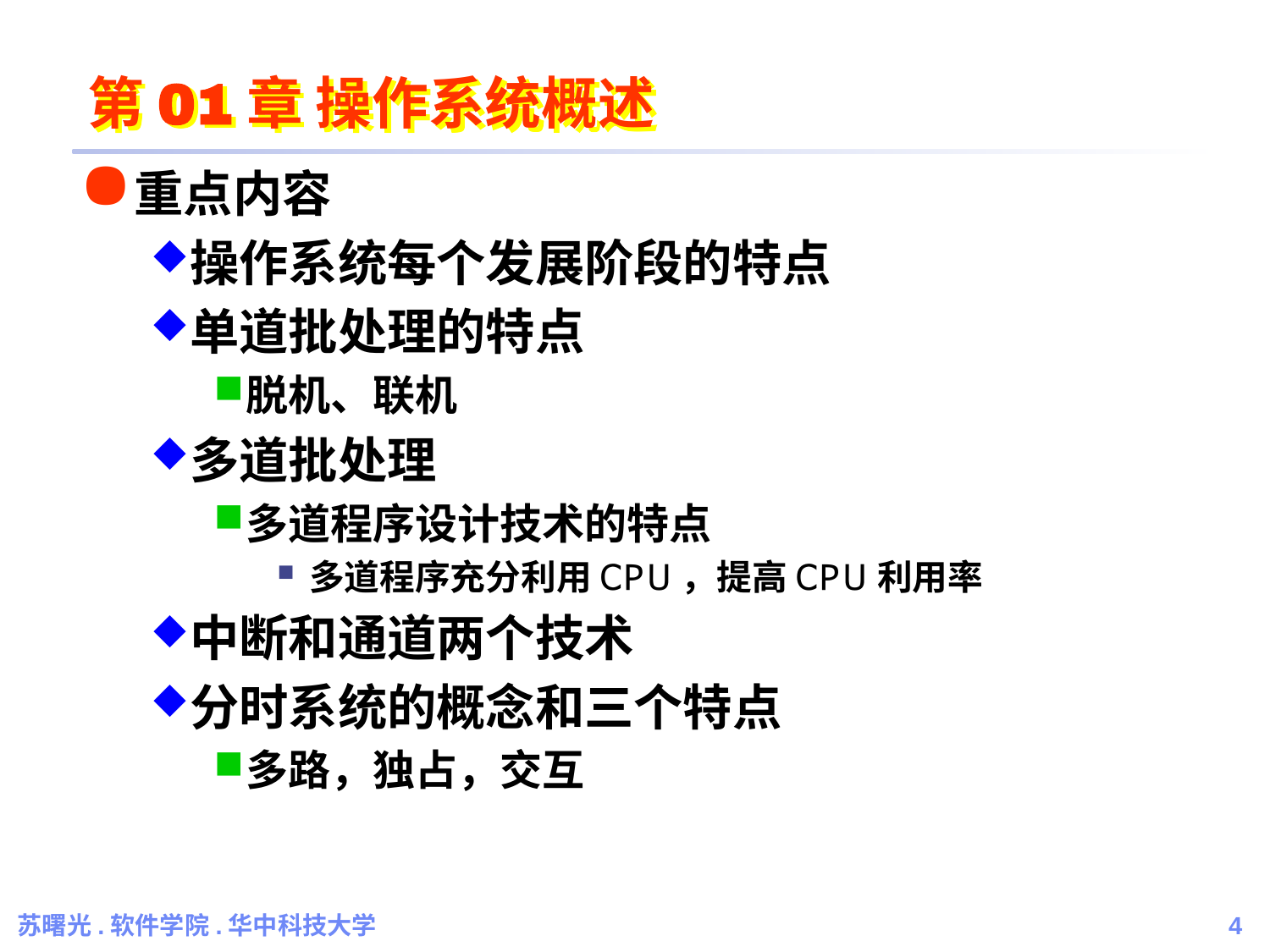

# 第01章 操作系统概述
重点内容
操作系统每个发展阶段的特点
单道批处理的特点
脱机、联机
多道批处理
多道程序设计技术的特点
多道程序充分利用CPU，提高CPU利用率
中断和通道两个技术
分时系统的概念和三个特点
多路，独占，交互
苏曙光.软件学院.华中科技大学
4